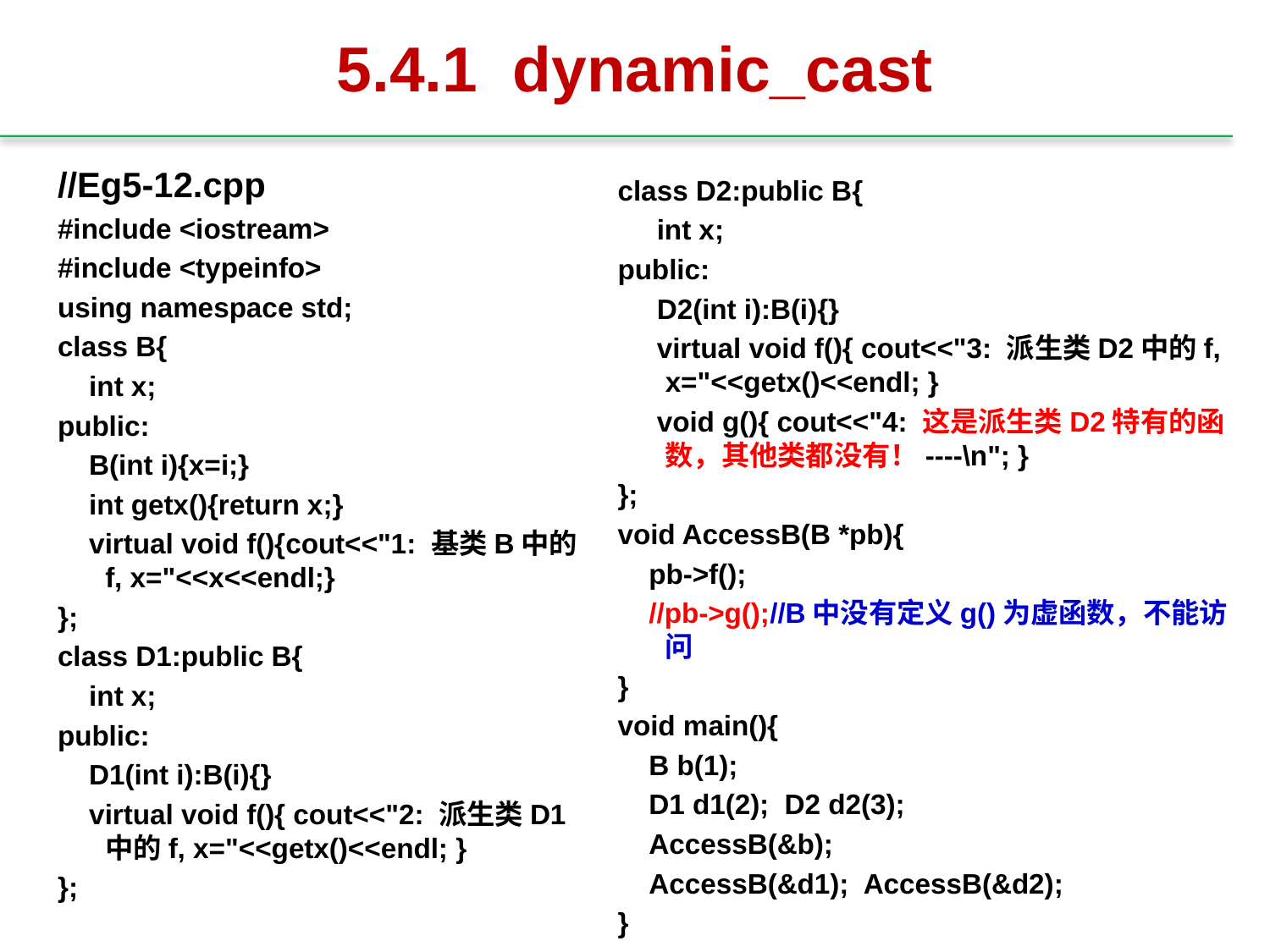

# 5.4.1  dynamic_cast
//Eg5-12.cpp
#include <iostream>
#include <typeinfo>
using namespace std;
class B{
    int x;
public:
    B(int i){x=i;}
    int getx(){return x;}
    virtual void f(){cout<<"1: 基类B中的f, x="<<x<<endl;}
};
class D1:public B{
    int x;
public:
    D1(int i):B(i){}
    virtual void f(){ cout<<"2: 派生类D1中的f, x="<<getx()<<endl; }
};
class D2:public B{
     int x;
public:
     D2(int i):B(i){}
     virtual void f(){ cout<<"3: 派生类D2中的f, x="<<getx()<<endl; }
     void g(){ cout<<"4: 这是派生类D2特有的函数，其他类都没有！----\n"; }
};
void AccessB(B *pb){
    pb->f();
    //pb->g();//B中没有定义g()为虚函数，不能访问
}
void main(){
    B b(1);
    D1 d1(2);  D2 d2(3);
    AccessB(&b);
    AccessB(&d1);  AccessB(&d2);
}